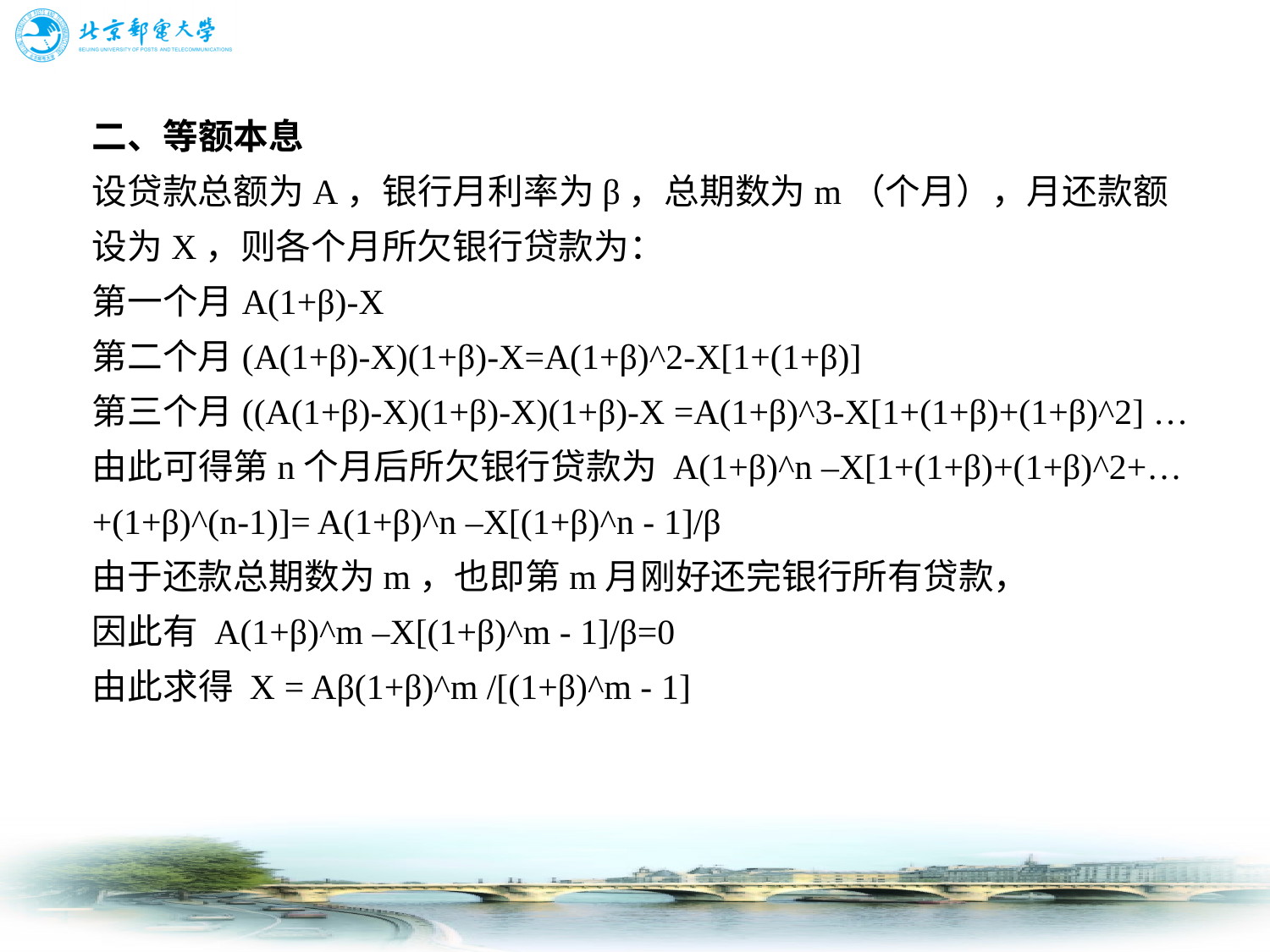

# 二、等额本息 设贷款总额为A，银行月利率为β，总期数为m（个月），月还款额设为X，则各个月所欠银行贷款为： 第一个月A(1+β)-X 第二个月(A(1+β)-X)(1+β)-X=A(1+β)^2-X[1+(1+β)] 第三个月((A(1+β)-X)(1+β)-X)(1+β)-X =A(1+β)^3-X[1+(1+β)+(1+β)^2] … 由此可得第n个月后所欠银行贷款为 A(1+β)^n –X[1+(1+β)+(1+β)^2+…+(1+β)^(n-1)]= A(1+β)^n –X[(1+β)^n - 1]/β 由于还款总期数为m，也即第m月刚好还完银行所有贷款， 因此有 A(1+β)^m –X[(1+β)^m - 1]/β=0 由此求得 X = Aβ(1+β)^m /[(1+β)^m - 1]